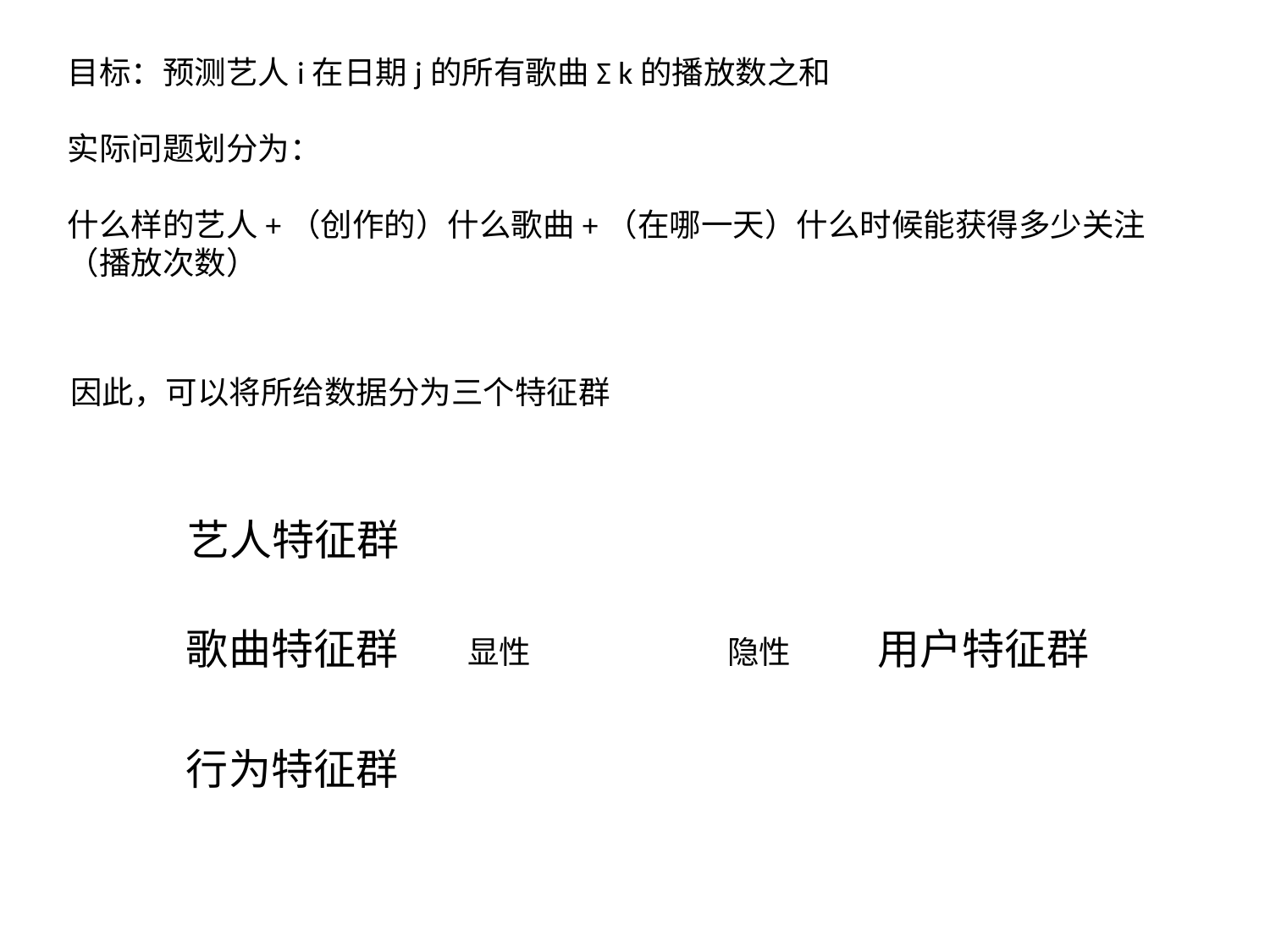

目标：预测艺人i在日期j的所有歌曲Σ k的播放数之和

实际问题划分为：

什么样的艺人+（创作的）什么歌曲+（在哪一天）什么时候能获得多少关注（播放次数）
因此，可以将所给数据分为三个特征群
艺人特征群
歌曲特征群
用户特征群
显性
隐性
行为特征群